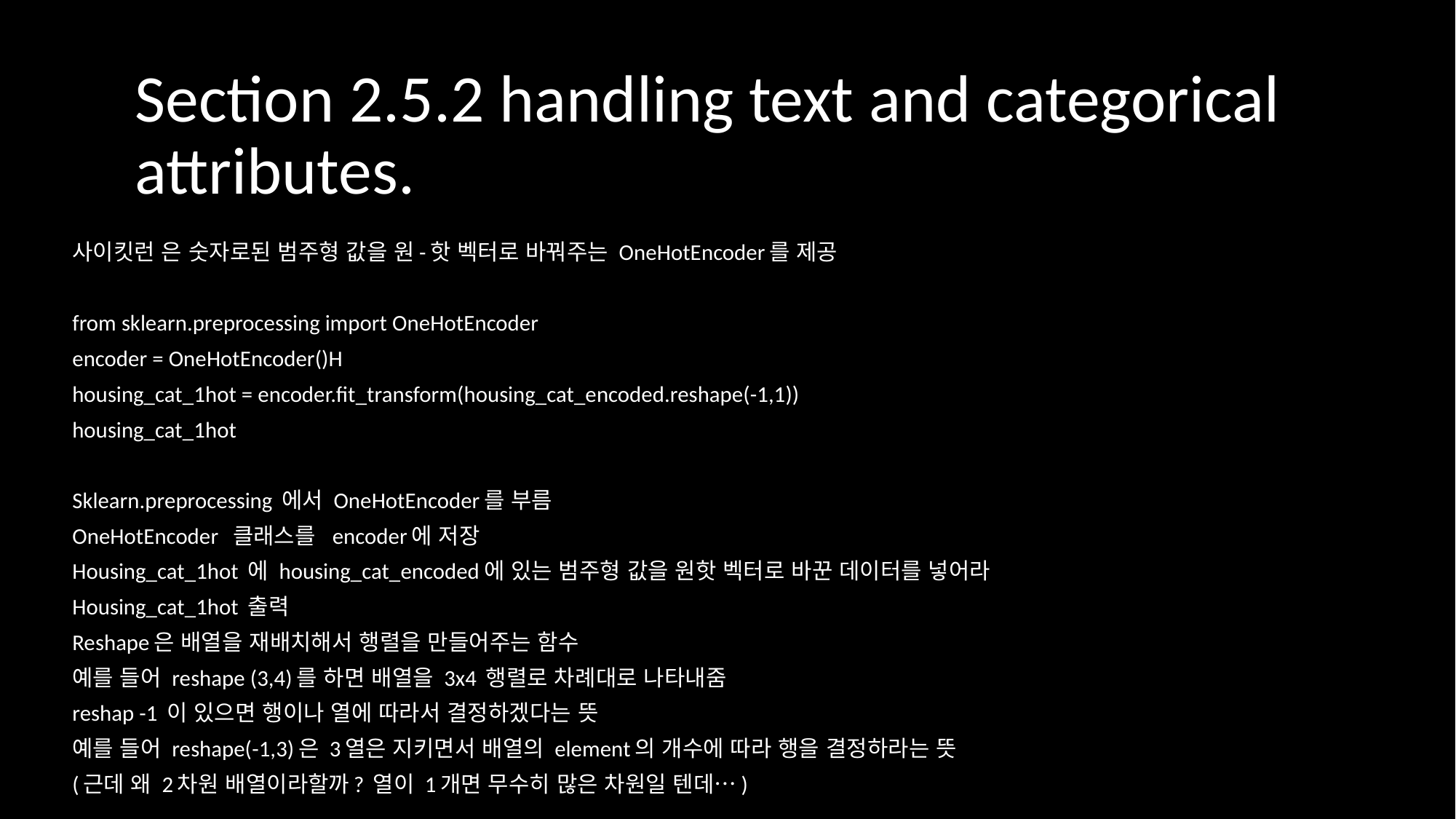

Section 2.5.2 handling text and categorical attributes.
사이킷런 은 숫자로된 범주형 값을 원-핫 벡터로 바꿔주는 OneHotEncoder를 제공

from sklearn.preprocessing import OneHotEncoder
encoder = OneHotEncoder()H
housing_cat_1hot = encoder.fit_transform(housing_cat_encoded.reshape(-1,1))
housing_cat_1hot

Sklearn.preprocessing 에서 OneHotEncoder를 부름
OneHotEncoder  클래스를  encoder에 저장
Housing_cat_1hot 에 housing_cat_encoded에 있는 범주형 값을 원핫 벡터로 바꾼 데이터를 넣어라
Housing_cat_1hot 출력
Reshape은 배열을 재배치해서 행렬을 만들어주는 함수
예를 들어 reshape (3,4)를 하면 배열을 3x4 행렬로 차례대로 나타내줌
reshap -1 이 있으면 행이나 열에 따라서 결정하겠다는 뜻
예를 들어 reshape(-1,3)은 3열은 지키면서 배열의 element의 개수에 따라 행을 결정하라는 뜻
(근데 왜 2차원 배열이라할까? 열이 1개면 무수히 많은 차원일 텐데…)